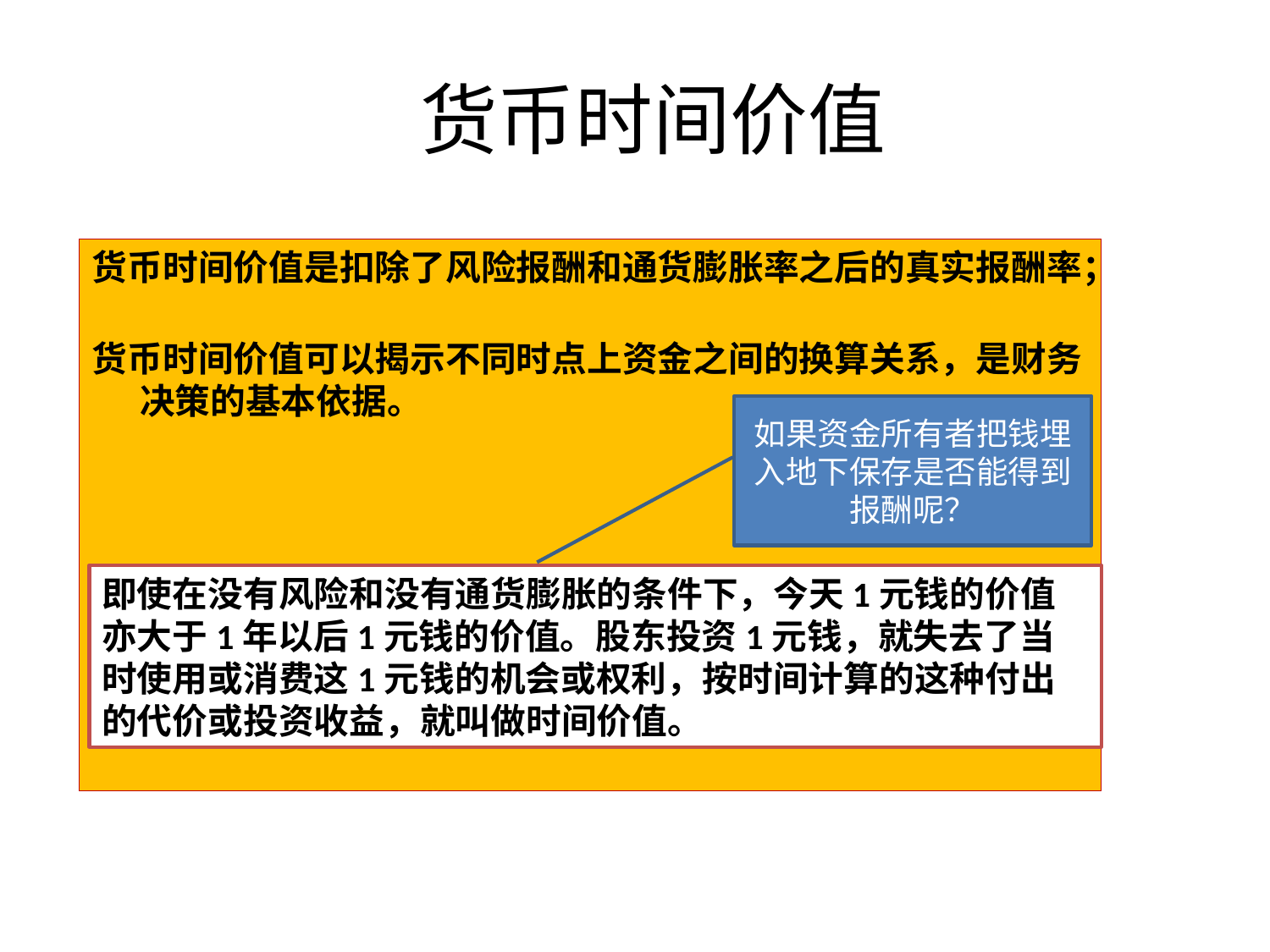

# 货币时间价值
货币时间价值是扣除了风险报酬和通货膨胀率之后的真实报酬率；
货币时间价值可以揭示不同时点上资金之间的换算关系，是财务决策的基本依据。
如果资金所有者把钱埋入地下保存是否能得到报酬呢？
即使在没有风险和没有通货膨胀的条件下，今天1元钱的价值亦大于1年以后1元钱的价值。股东投资1元钱，就失去了当时使用或消费这1元钱的机会或权利，按时间计算的这种付出的代价或投资收益，就叫做时间价值。